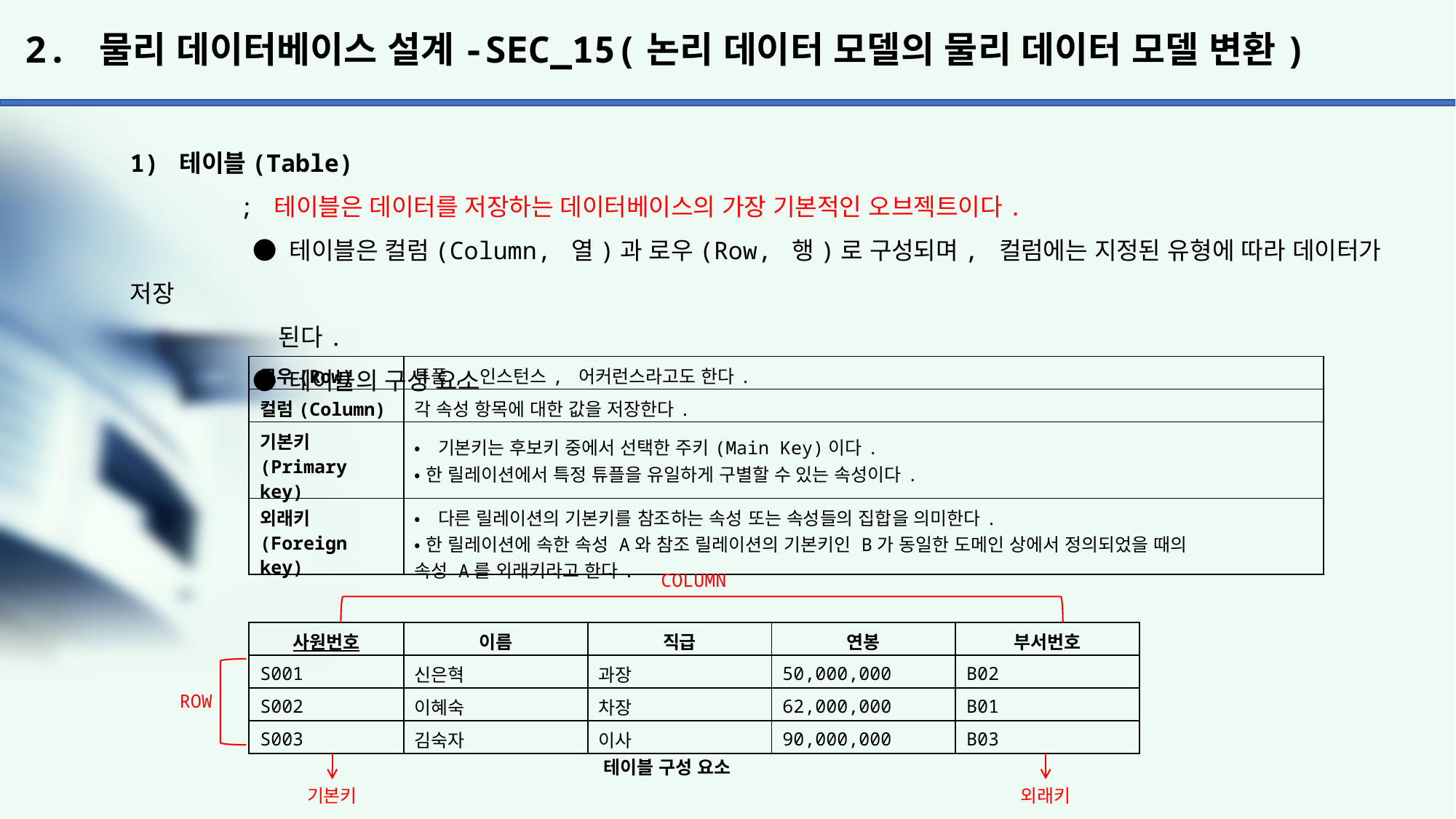

# 2. 물리 데이터베이스 설계-SEC_15(논리 데이터 모델의 물리 데이터 모델 변환)
1) 테이블(Table)
	; 테이블은 데이터를 저장하는 데이터베이스의 가장 기본적인 오브젝트이다.
	  ● 테이블은 컬럼(Column, 열)과 로우(Row, 행)로 구성되며, 컬럼에는 지정된 유형에 따라 데이터가 저장
	     된다.
	  ● 테이블의 구성 요소

| 로우(Row) | 튜플, 인스턴스, 어커런스라고도 한다. |
| --- | --- |
| 컬럼(Column) | 각 속성 항목에 대한 값을 저장한다. |
| 기본키 (Primary key) | •기본키는 후보키 중에서 선택한 주키(Main Key)이다. •한 릴레이션에서 특정 튜플을 유일하게 구별할 수 있는 속성이다. |
| 외래키 (Foreign key) | •다른 릴레이션의 기본키를 참조하는 속성 또는 속성들의 집합을 의미한다. •한 릴레이션에 속한 속성 A와 참조 릴레이션의 기본키인 B가 동일한 도메인 상에서 정의되었을 때의 속성 A를 외래키라고 한다. |
COLUMN
| 사원번호 | 이름 | 직급 | 연봉 | 부서번호 |
| --- | --- | --- | --- | --- |
| S001 | 신은혁 | 과장 | 50,000,000 | B02 |
| S002 | 이혜숙 | 차장 | 62,000,000 | B01 |
| S003 | 김숙자 | 이사 | 90,000,000 | B03 |

ROW
테이블 구성 요소
기본키
외래키